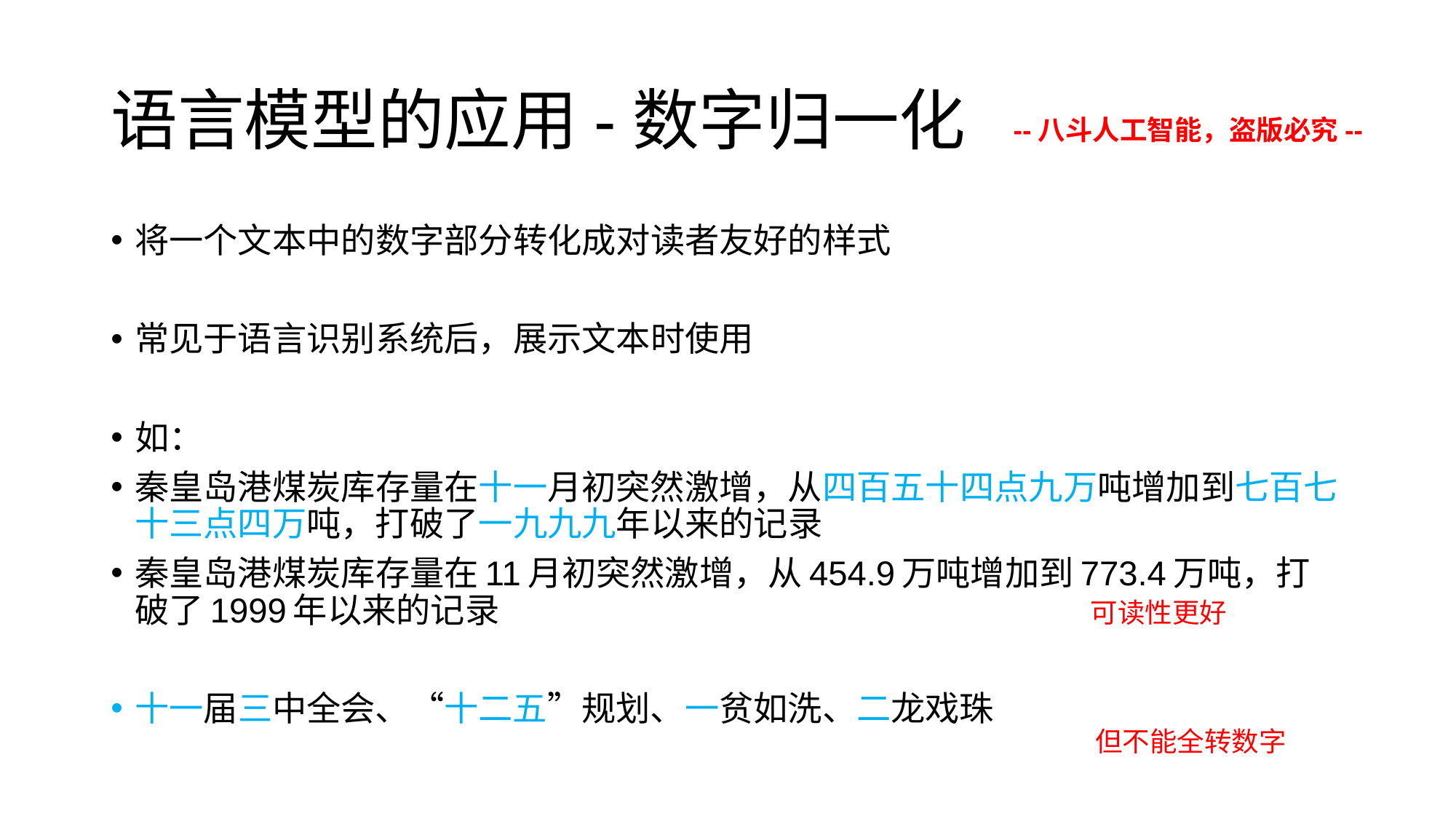

# 语言模型的应用-数字归一化
--八斗人工智能，盗版必究--
将一个文本中的数字部分转化成对读者友好的样式

常见于语言识别系统后，展示文本时使用

如：
秦皇岛港煤炭库存量在十一月初突然激增，从四百五十四点九万吨增加到七百七十三点四万吨，打破了一九九九年以来的记录
秦皇岛港煤炭库存量在11月初突然激增，从454.9万吨增加到773.4万吨，打破了1999年以来的记录

十一届三中全会、“十二五”规划、一贫如洗、二龙戏珠
可读性更好
但不能全转数字